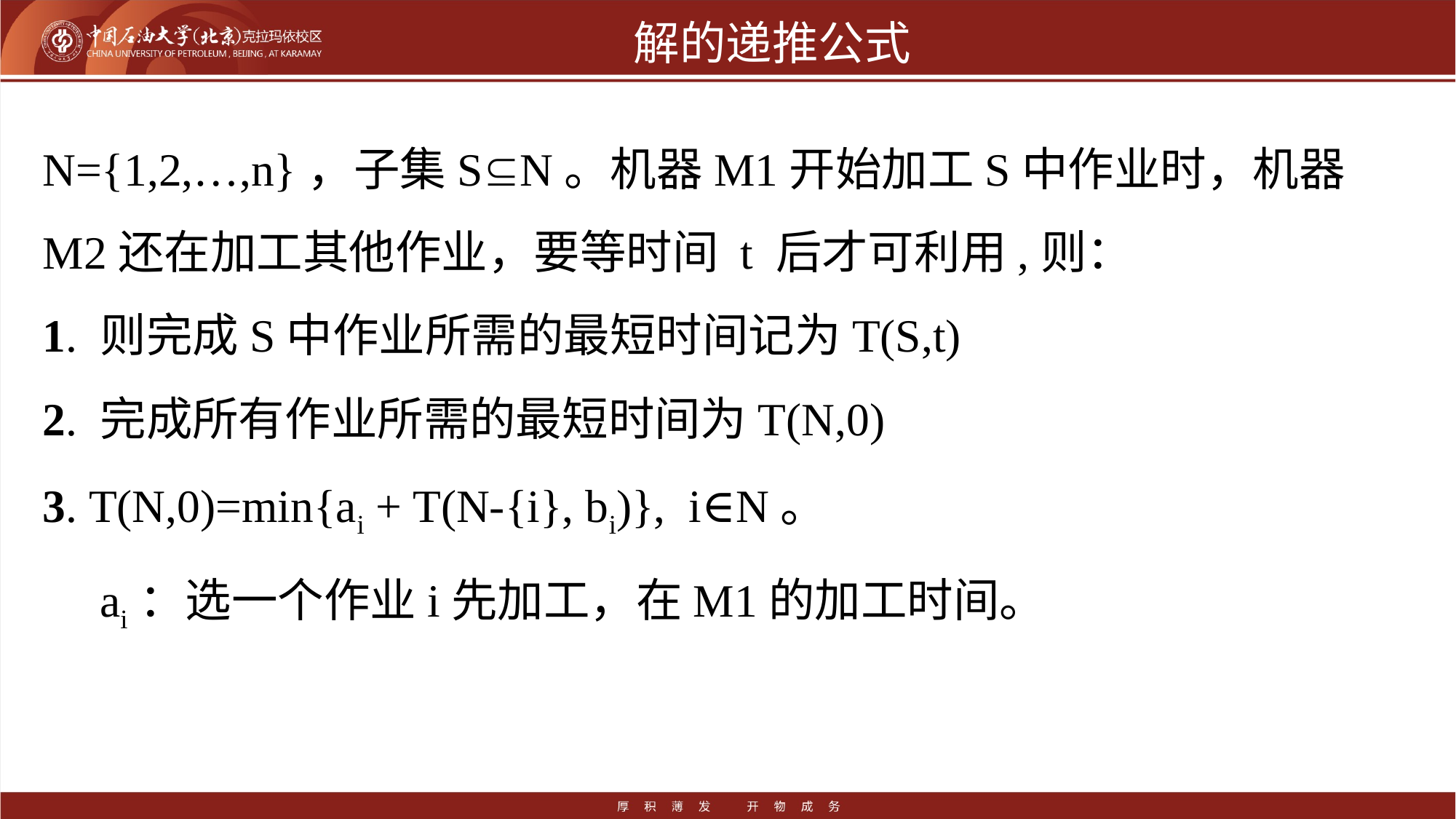

# 解的递推公式
N={1,2,…,n}，子集S⊆N。机器M1开始加工S中作业时，机器M2还在加工其他作业，要等时间 t 后才可利用,则：
1. 则完成S中作业所需的最短时间记为T(S,t)
2. 完成所有作业所需的最短时间为T(N,0)
3. T(N,0)=min{ai + T(N-{i}, bi)},  i∈N。
　ai：选一个作业i先加工，在M1的加工时间。